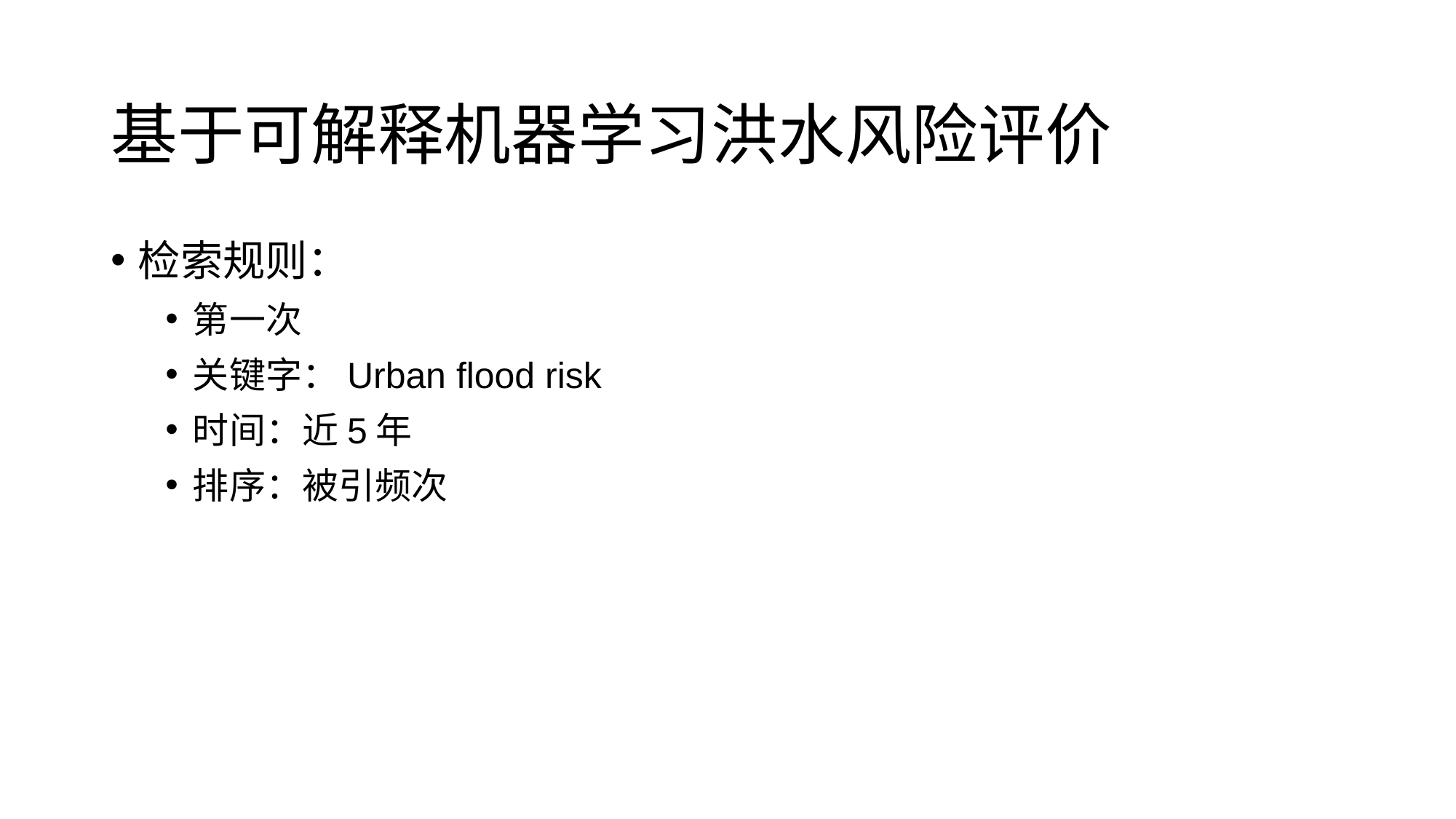

# 基于可解释机器学习洪水风险评价
检索规则：
第一次
关键字：Urban flood risk
时间：近5年
排序：被引频次